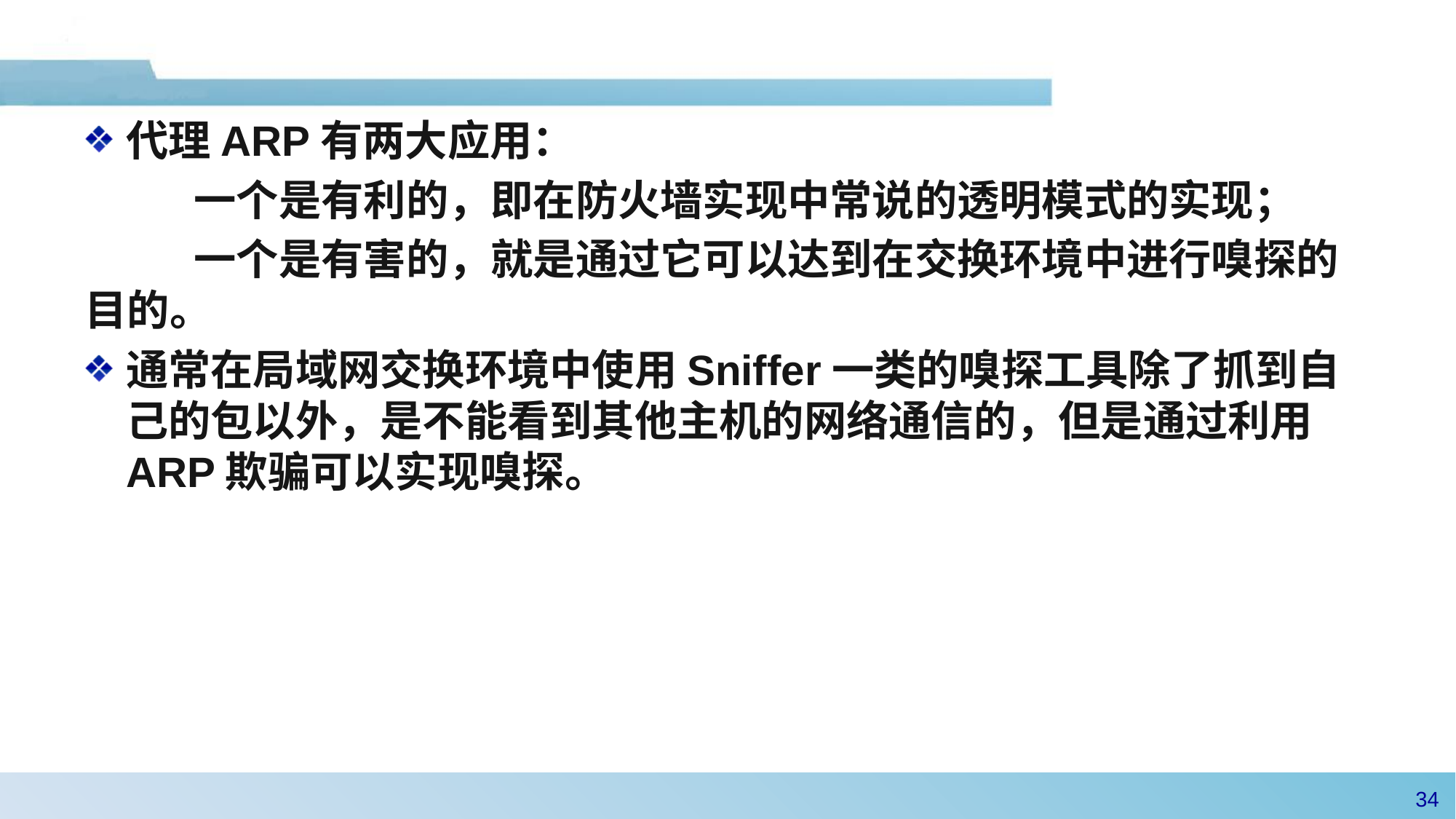

#
代理ARP有两大应用：
	一个是有利的，即在防火墙实现中常说的透明模式的实现；
	一个是有害的，就是通过它可以达到在交换环境中进行嗅探的目的。
通常在局域网交换环境中使用Sniffer一类的嗅探工具除了抓到自己的包以外，是不能看到其他主机的网络通信的，但是通过利用ARP欺骗可以实现嗅探。
34